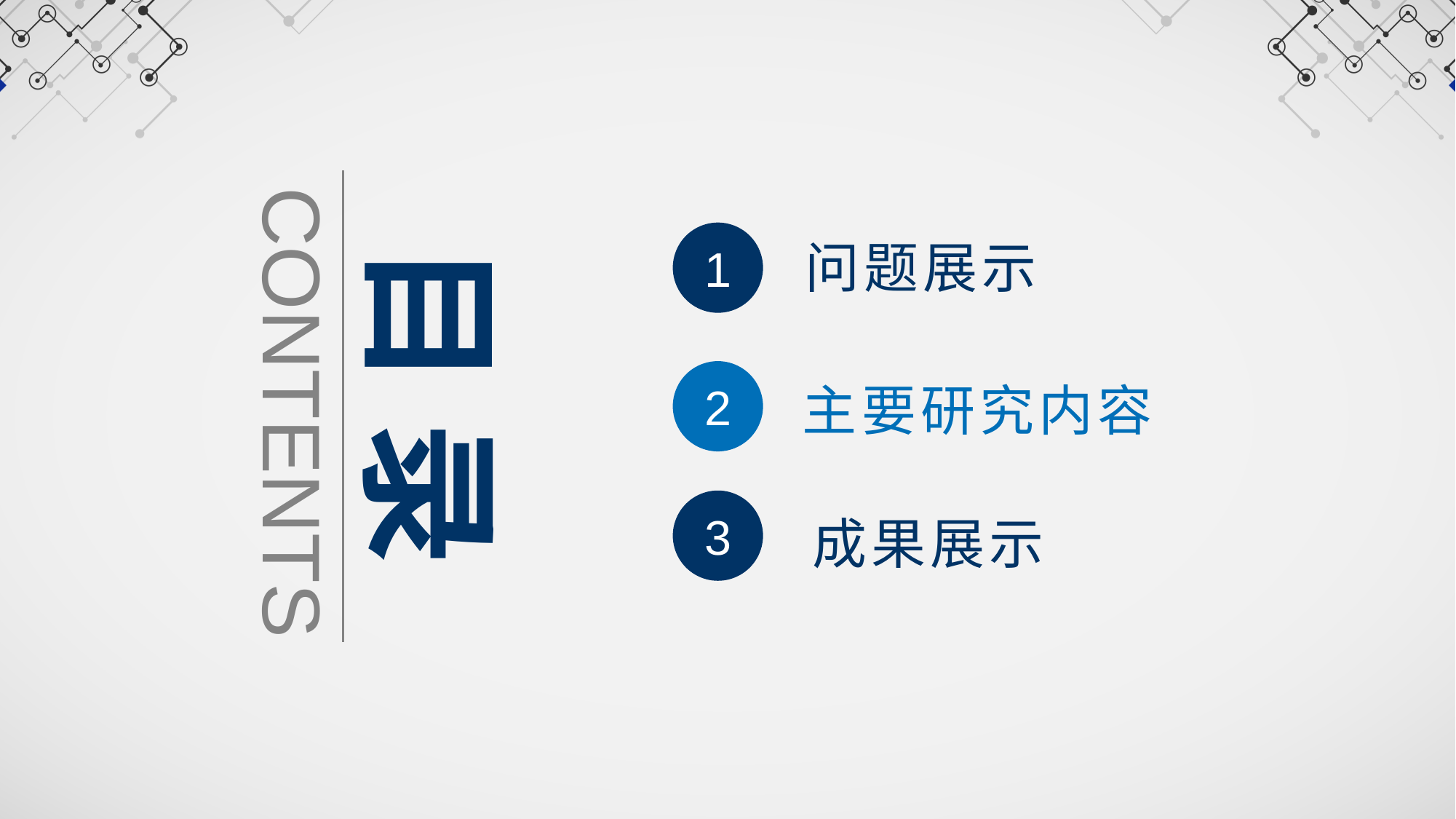

CONTENTS
1
问题展示
目 录
2
主要研究内容
3
成果展示